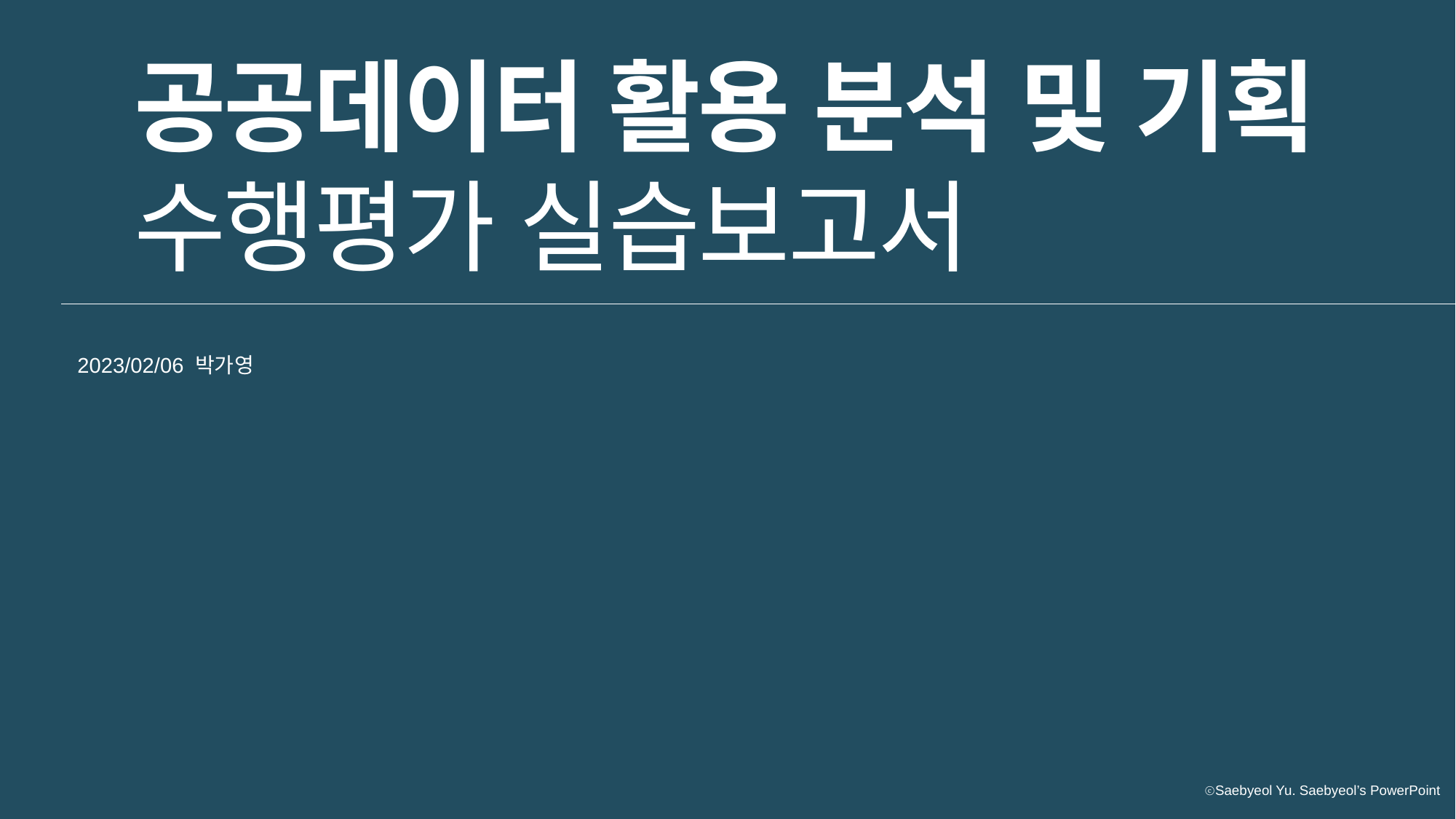

공공데이터 활용 분석 및 기획
수행평가 실습보고서
2023/02/06 박가영